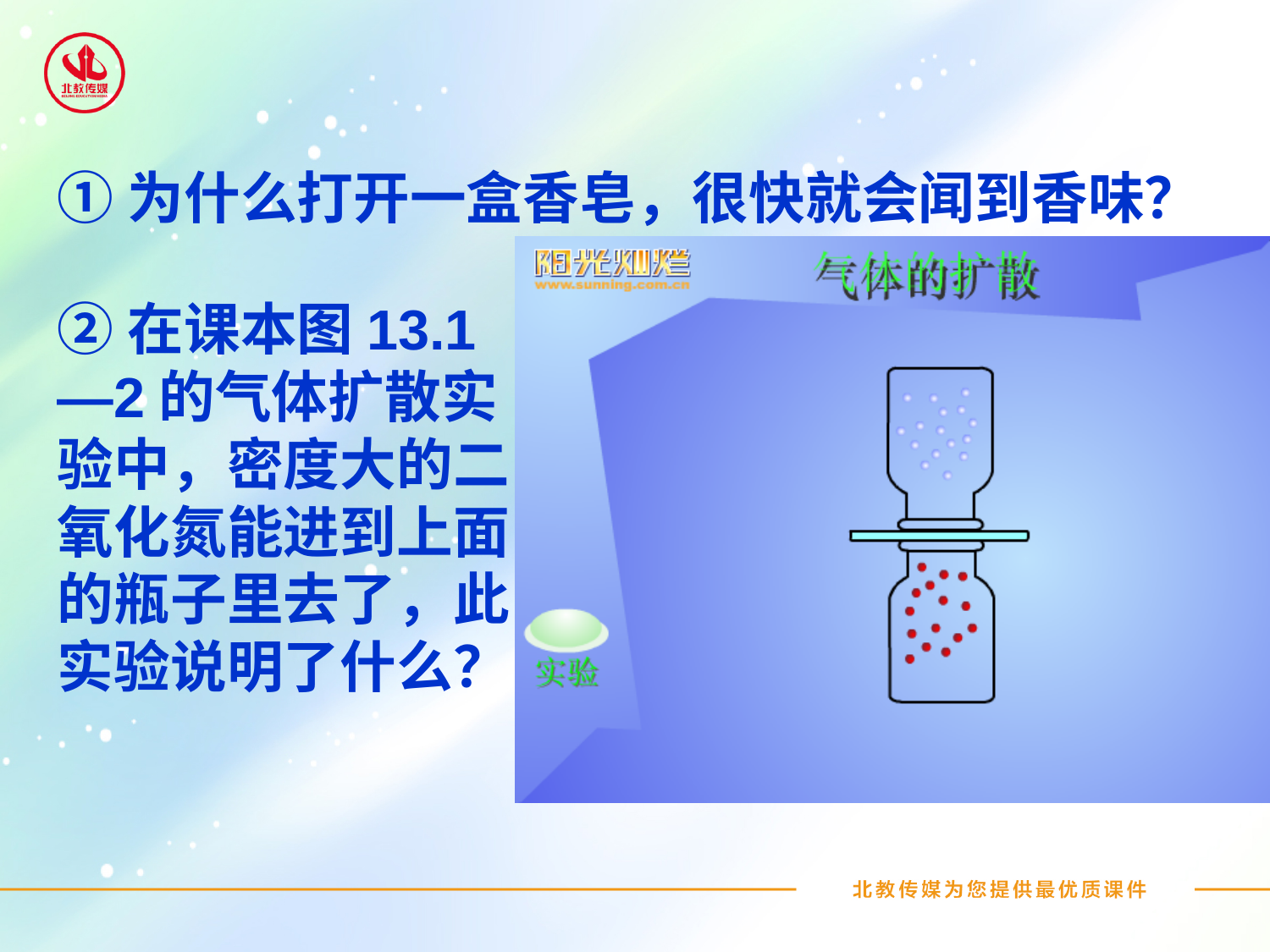

①为什么打开一盒香皂，很快就会闻到香味？
②在课本图13.1—2的气体扩散实验中，密度大的二氧化氮能进到上面的瓶子里去了，此实验说明了什么？